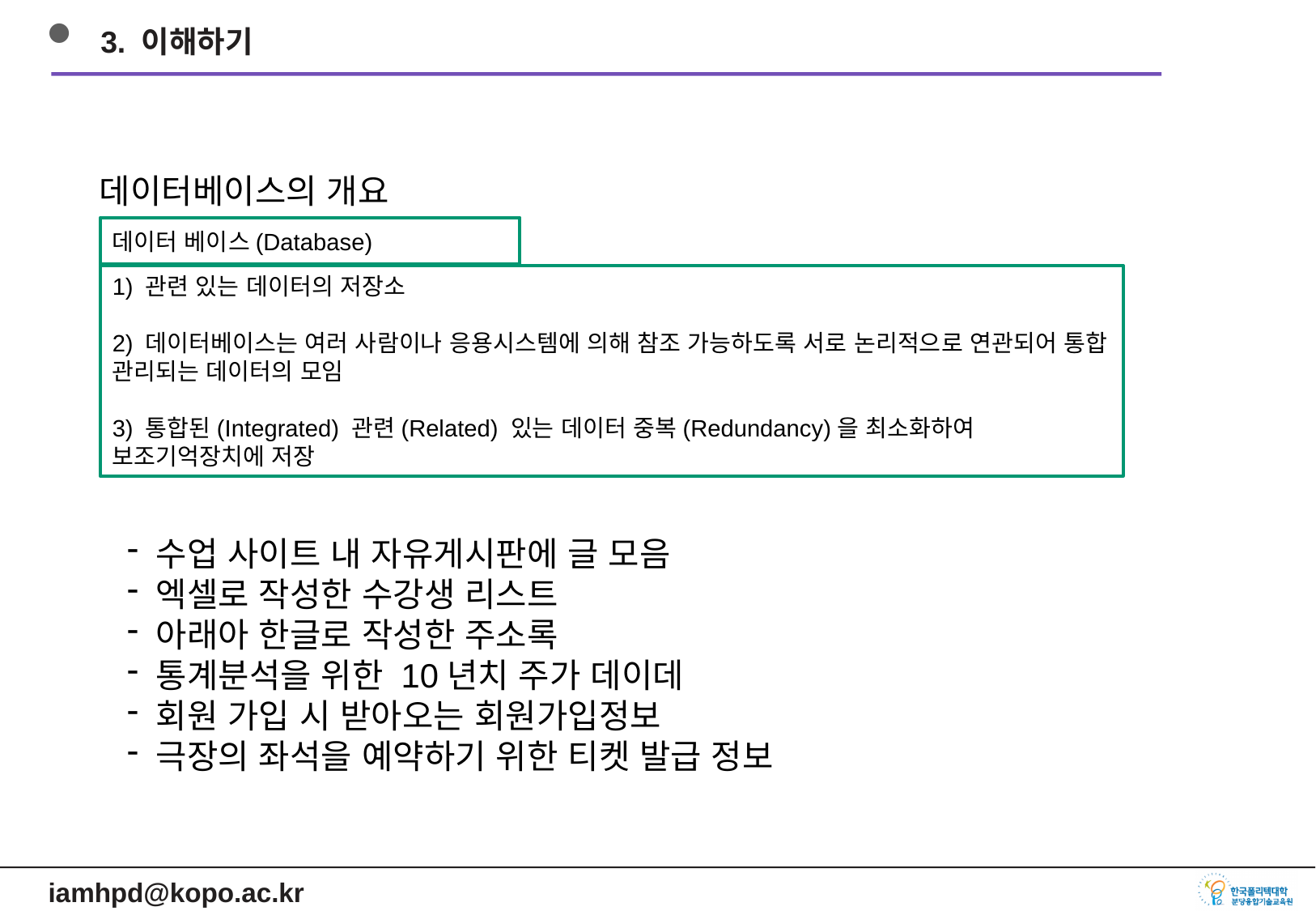

3. 이해하기
데이터베이스의 개요
데이터 베이스(Database)
1) 관련 있는 데이터의 저장소

2) 데이터베이스는 여러 사람이나 응용시스템에 의해 참조 가능하도록 서로 논리적으로 연관되어 통합 관리되는 데이터의 모임
3) 통합된(Integrated) 관련(Related) 있는 데이터 중복(Redundancy)을 최소화하여 보조기억장치에 저장
 수업 사이트 내 자유게시판에 글 모음
 엑셀로 작성한 수강생 리스트
 아래아 한글로 작성한 주소록
 통계분석을 위한 10년치 주가 데이데
 회원 가입 시 받아오는 회원가입정보
 극장의 좌석을 예약하기 위한 티켓 발급 정보